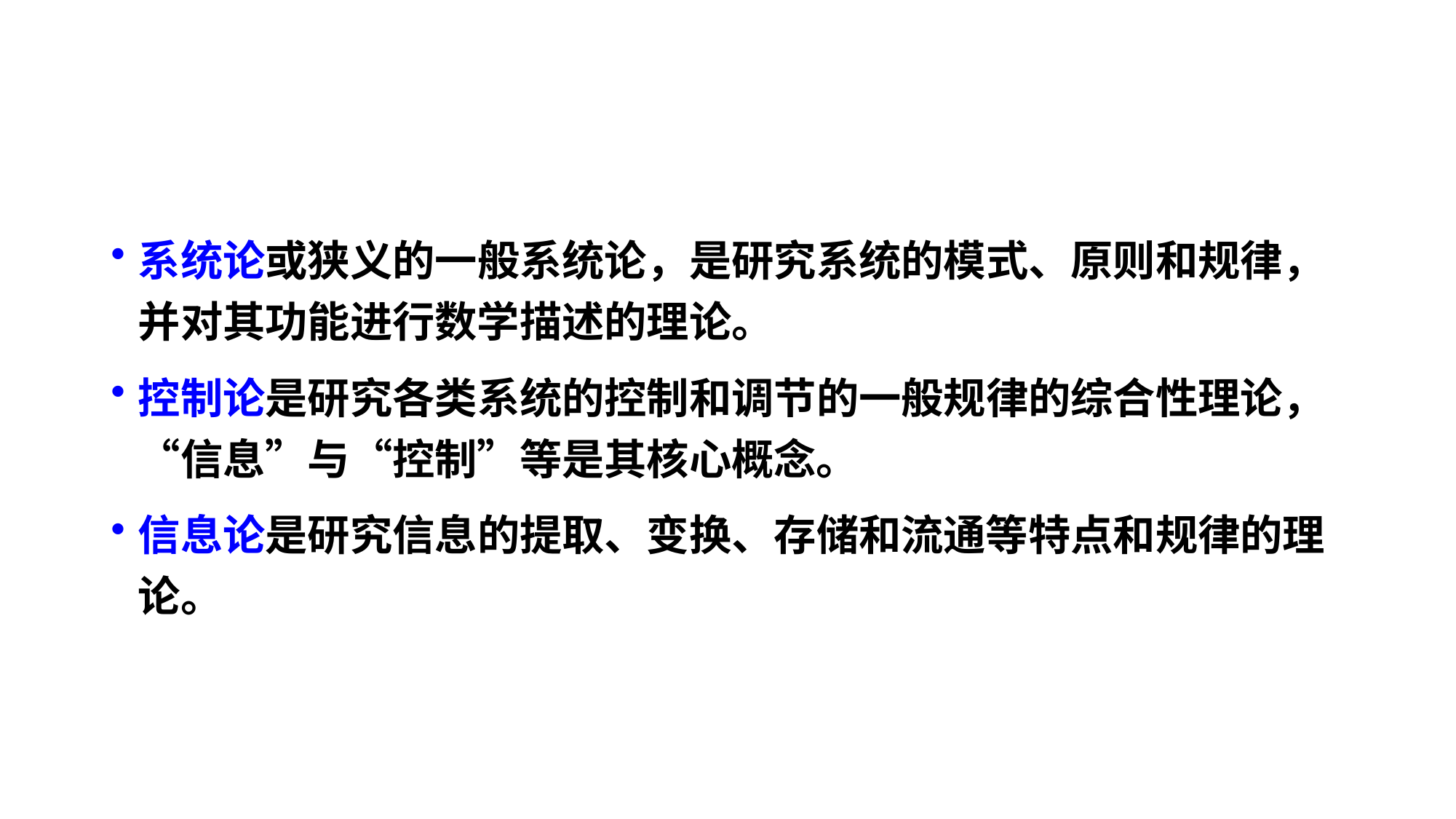

#
系统论或狭义的一般系统论，是研究系统的模式、原则和规律，并对其功能进行数学描述的理论。
控制论是研究各类系统的控制和调节的一般规律的综合性理论，“信息”与“控制”等是其核心概念。
信息论是研究信息的提取、变换、存储和流通等特点和规律的理论。